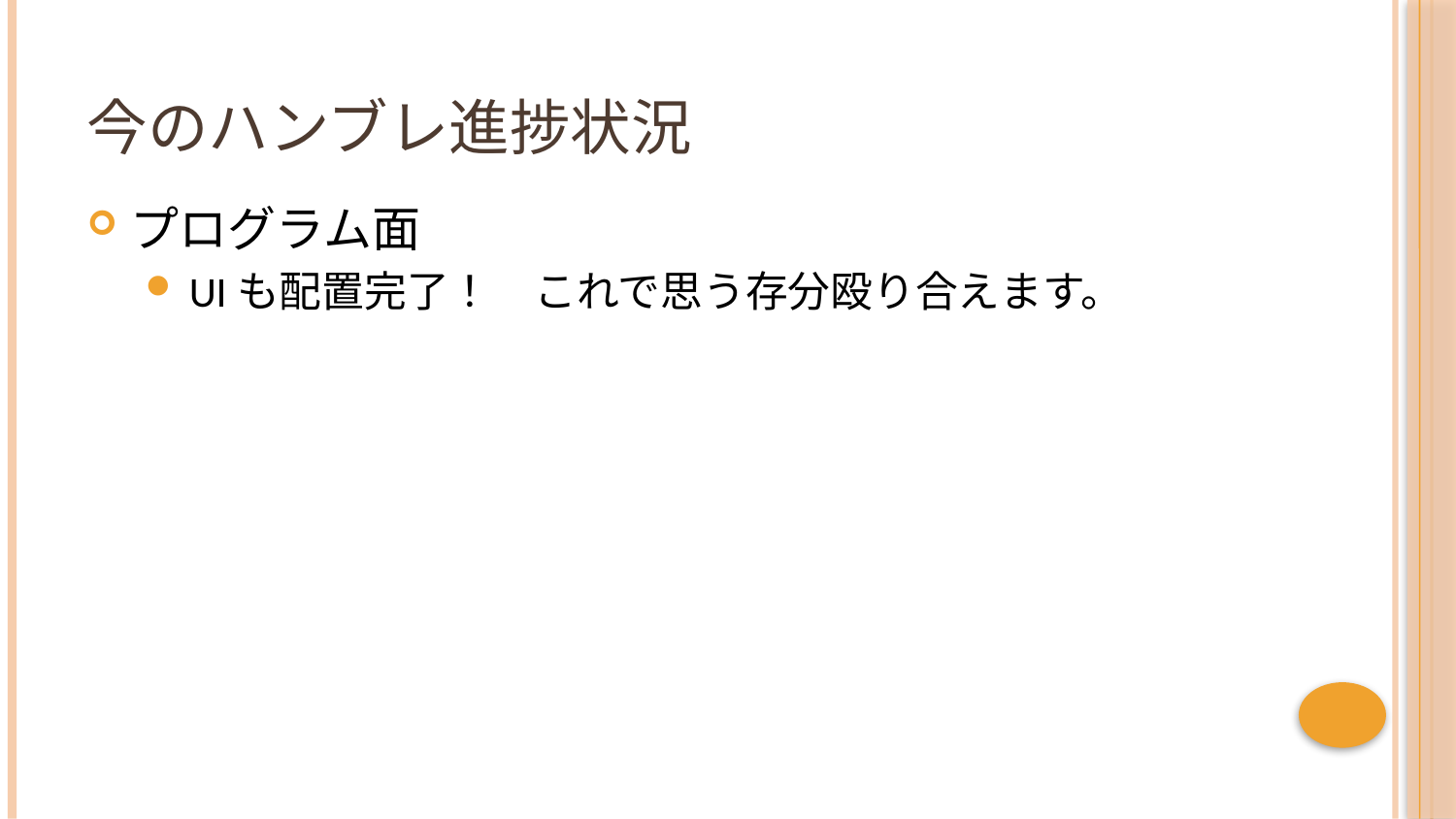

# 今のハンブレ進捗状況
プログラム面
UIも配置完了！　これで思う存分殴り合えます。